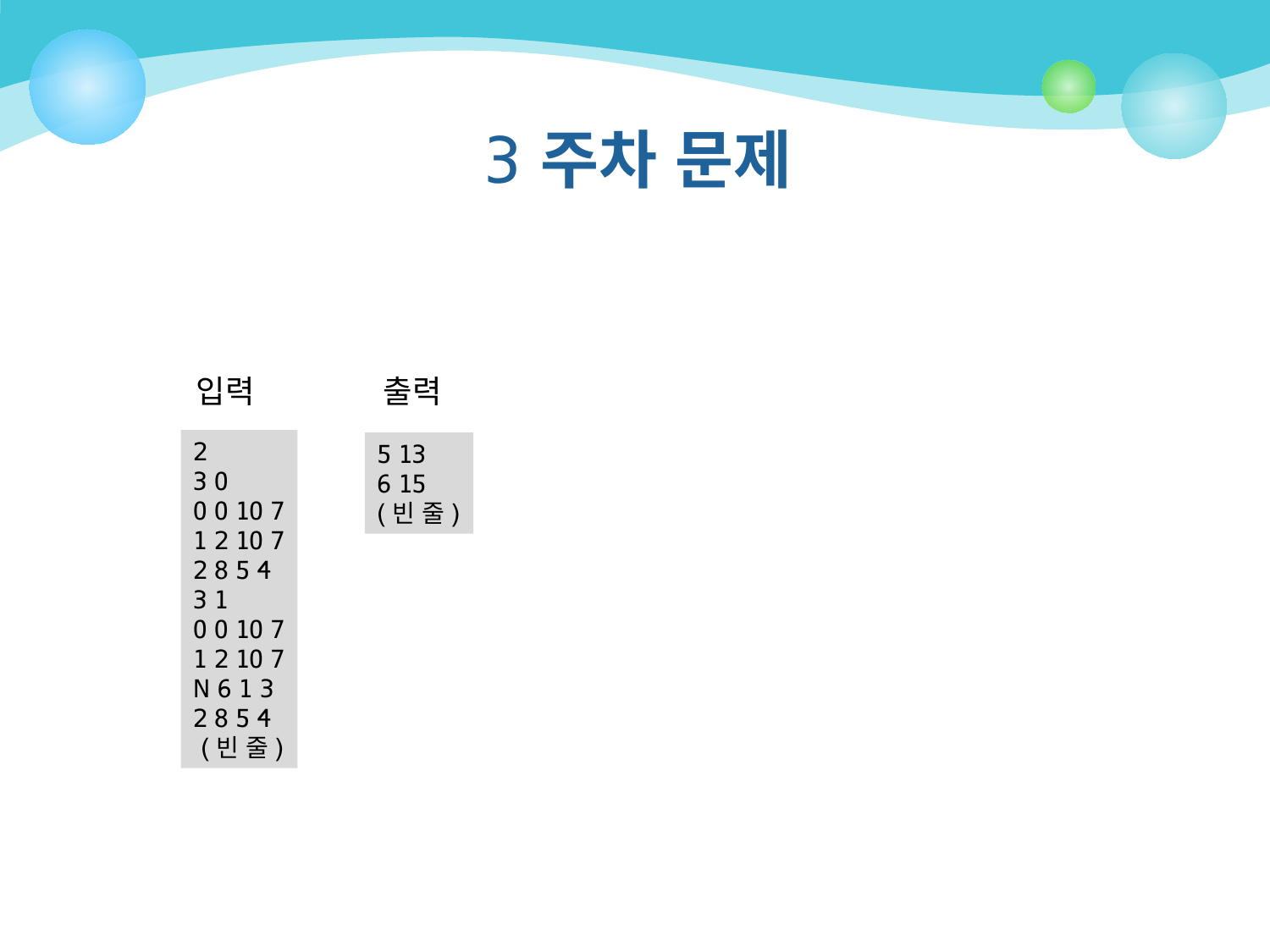

# 3주차 문제
입력
출력
2
3 0
0 0 10 7
1 2 10 7
2 8 5 4
3 1
0 0 10 7
1 2 10 7
N 6 1 3
2 8 5 4
 (빈 줄)
5 13
6 15
(빈 줄)